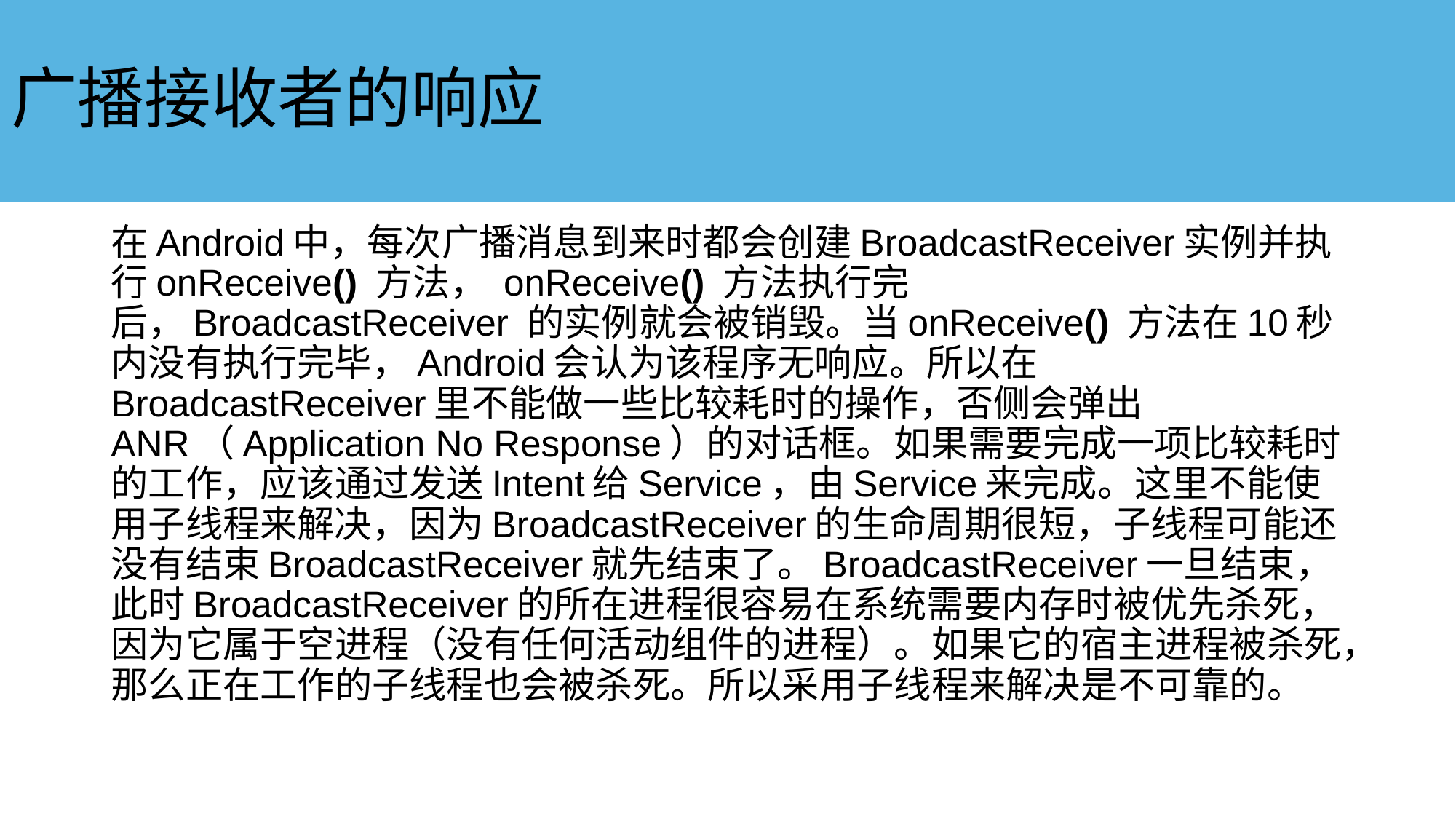

# 广播接收者的响应
在Android中，每次广播消息到来时都会创建BroadcastReceiver实例并执行onReceive() 方法， onReceive() 方法执行完后，BroadcastReceiver 的实例就会被销毁。当onReceive() 方法在10秒内没有执行完毕，Android会认为该程序无响应。所以在BroadcastReceiver里不能做一些比较耗时的操作，否侧会弹出ANR（Application No Response）的对话框。如果需要完成一项比较耗时的工作，应该通过发送Intent给Service，由Service来完成。这里不能使用子线程来解决，因为BroadcastReceiver的生命周期很短，子线程可能还没有结束BroadcastReceiver就先结束了。BroadcastReceiver一旦结束，此时BroadcastReceiver的所在进程很容易在系统需要内存时被优先杀死，因为它属于空进程（没有任何活动组件的进程）。如果它的宿主进程被杀死，那么正在工作的子线程也会被杀死。所以采用子线程来解决是不可靠的。